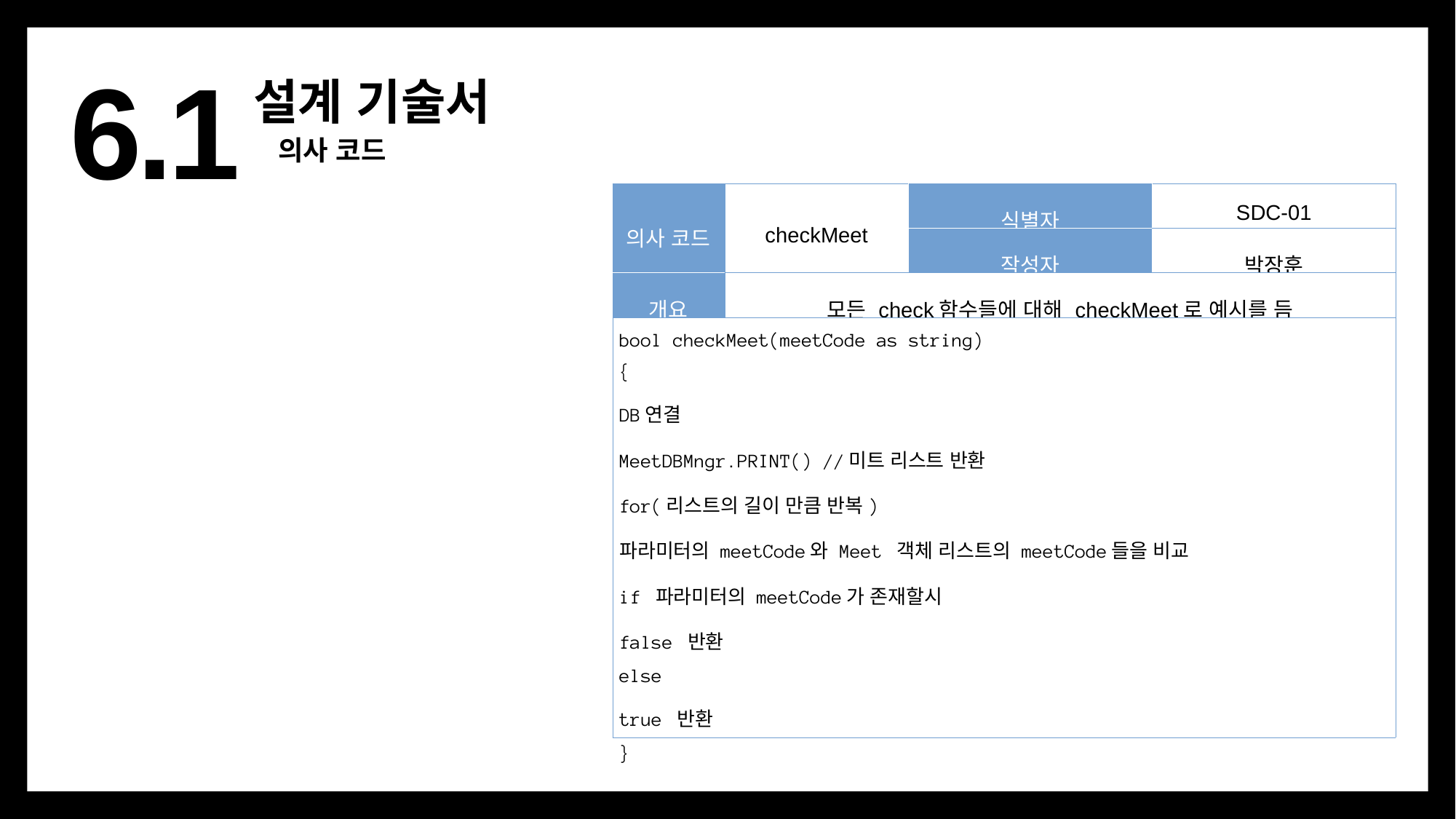

6.1
설계 기술서
의사 코드
| 의사 코드 | checkMeet | 식별자 | SDC-01 |
| --- | --- | --- | --- |
|  |  | 작성자 | 박장훈 |
| 개요 | 모든 check함수들에 대해 checkMeet로 예시를 듬 |  |  |
| bool checkMeet(meetCode as string) { DB연결 MeetDBMngr.PRINT() //미트 리스트 반환 for(리스트의 길이 만큼 반복) 파라미터의 meetCode와 Meet 객체 리스트의 meetCode들을 비교 if 파라미터의 meetCode가 존재할시 false 반환 else true 반환 } |  |  |  |